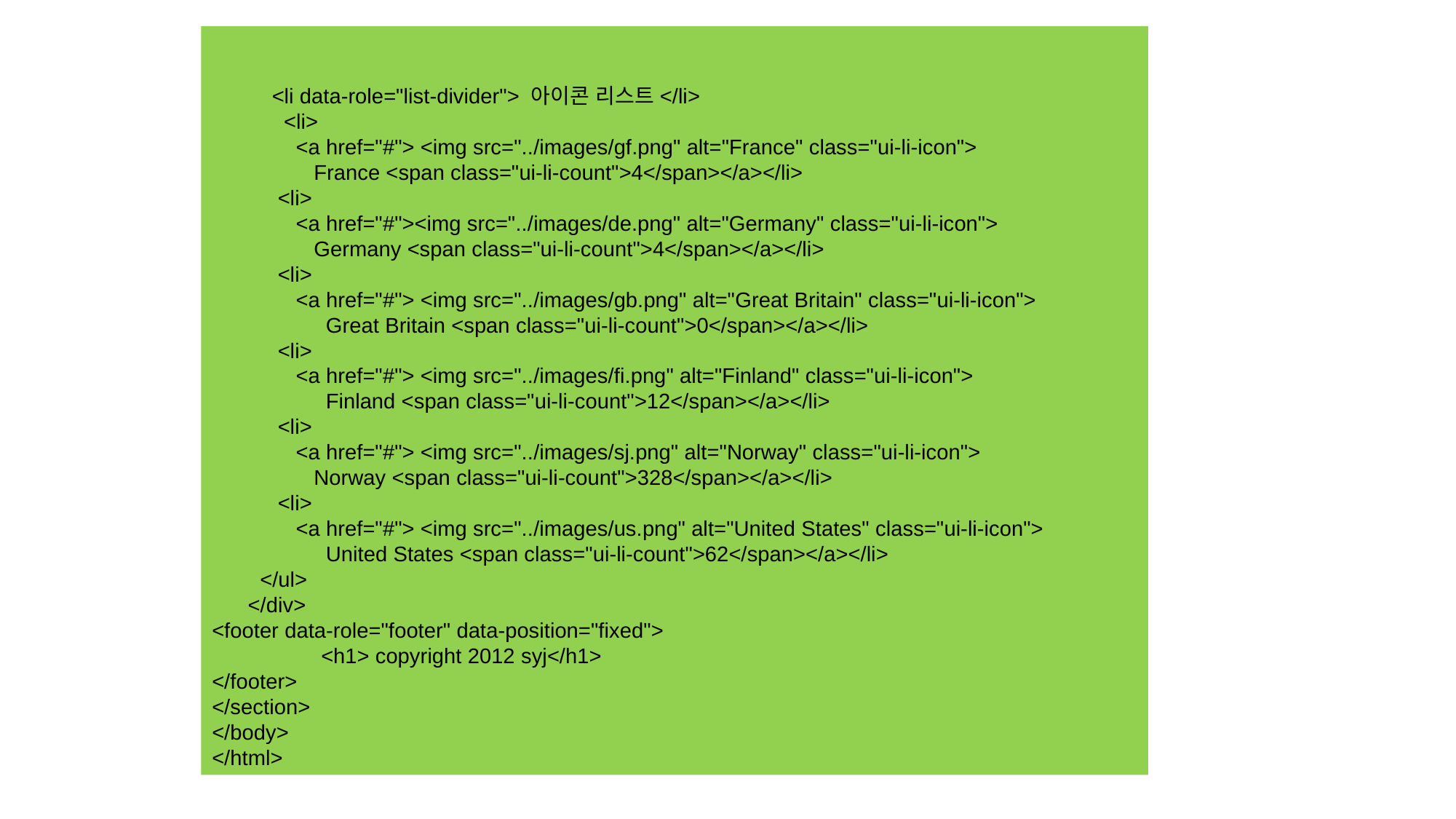

<li data-role="list-divider"> 아이콘 리스트</li>
            <li>
              <a href="#"> <img src="../images/gf.png" alt="France" class="ui-li-icon">
                 France <span class="ui-li-count">4</span></a></li>
           <li>
              <a href="#"><img src="../images/de.png" alt="Germany" class="ui-li-icon">
                 Germany <span class="ui-li-count">4</span></a></li>
           <li>
              <a href="#"> <img src="../images/gb.png" alt="Great Britain" class="ui-li-icon">
                   Great Britain <span class="ui-li-count">0</span></a></li>
           <li>
              <a href="#"> <img src="../images/fi.png" alt="Finland" class="ui-li-icon">
                   Finland <span class="ui-li-count">12</span></a></li>
           <li>
              <a href="#"> <img src="../images/sj.png" alt="Norway" class="ui-li-icon">
                 Norway <span class="ui-li-count">328</span></a></li>
           <li>
              <a href="#"> <img src="../images/us.png" alt="United States" class="ui-li-icon">
                   United States <span class="ui-li-count">62</span></a></li>
        </ul>
      </div>
<footer data-role="footer" data-position="fixed">
	<h1> copyright 2012 syj</h1>
</footer>
</section>
</body>
</html>